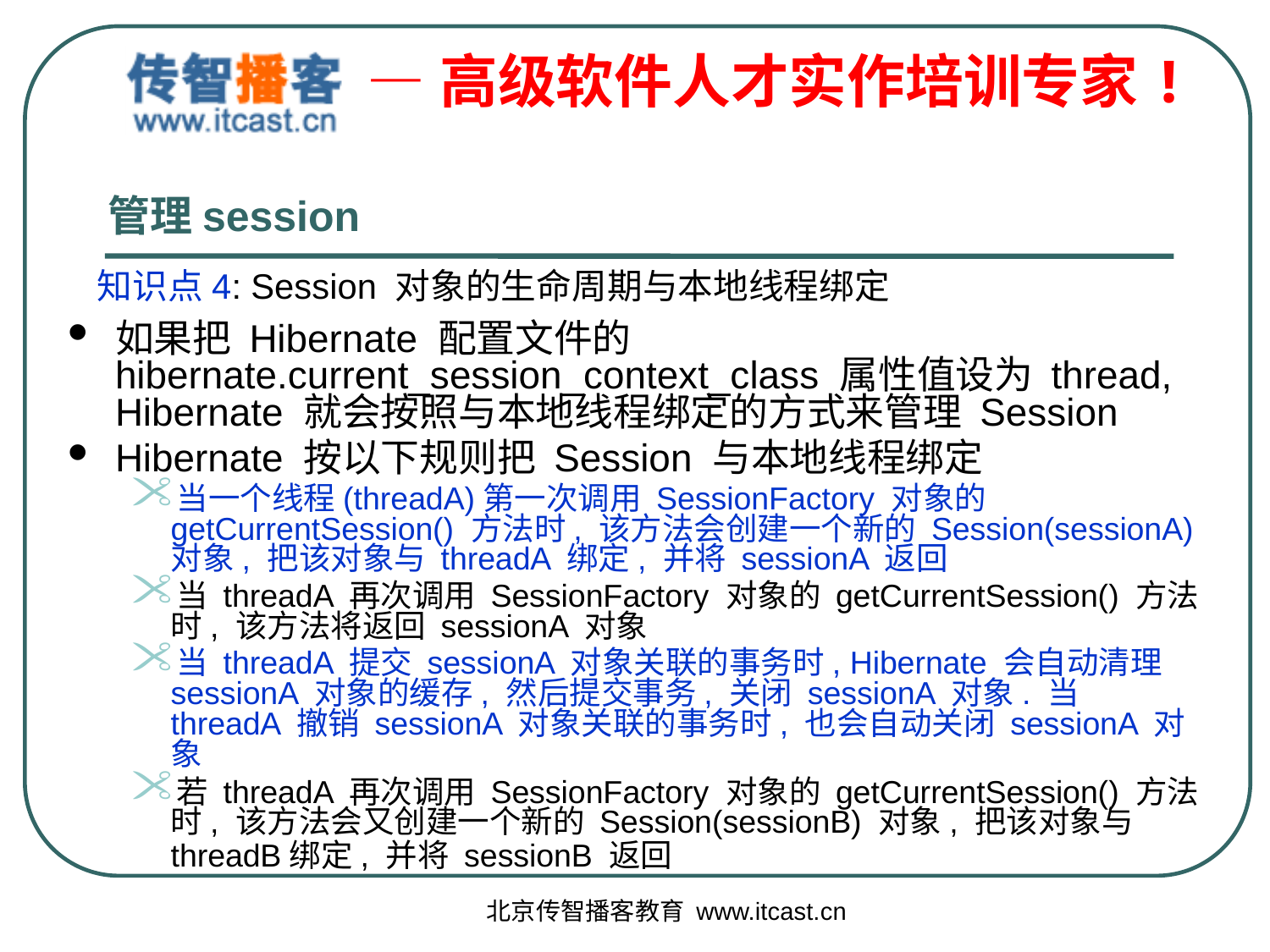

# 管理session
知识点4: Session 对象的生命周期与本地线程绑定
如果把 Hibernate 配置文件的 hibernate.current_session_context_class 属性值设为 thread, Hibernate 就会按照与本地线程绑定的方式来管理 Session
Hibernate 按以下规则把 Session 与本地线程绑定
当一个线程(threadA)第一次调用 SessionFactory 对象的 getCurrentSession() 方法时, 该方法会创建一个新的 Session(sessionA) 对象, 把该对象与 threadA 绑定, 并将 sessionA 返回
当 threadA 再次调用 SessionFactory 对象的 getCurrentSession() 方法时, 该方法将返回 sessionA 对象
当 threadA 提交 sessionA 对象关联的事务时, Hibernate 会自动清理 sessionA 对象的缓存, 然后提交事务, 关闭 sessionA 对象. 当 threadA 撤销 sessionA 对象关联的事务时, 也会自动关闭 sessionA 对象
若 threadA 再次调用 SessionFactory 对象的 getCurrentSession() 方法时, 该方法会又创建一个新的 Session(sessionB) 对象, 把该对象与 threadB绑定, 并将 sessionB 返回
北京传智播客教育 www.itcast.cn